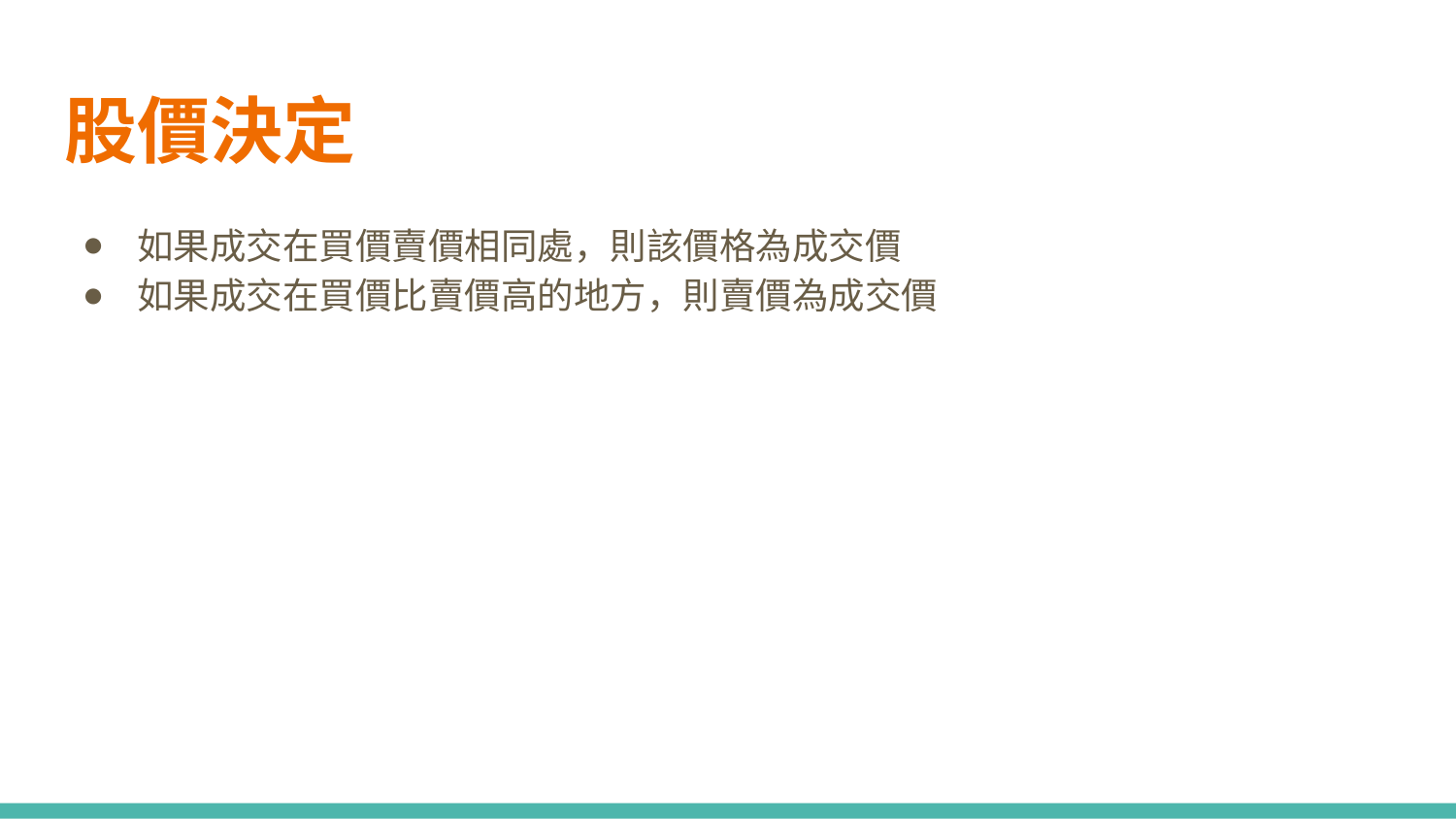

# 股價決定
如果成交在買價賣價相同處，則該價格為成交價
如果成交在買價比賣價高的地方，則賣價為成交價